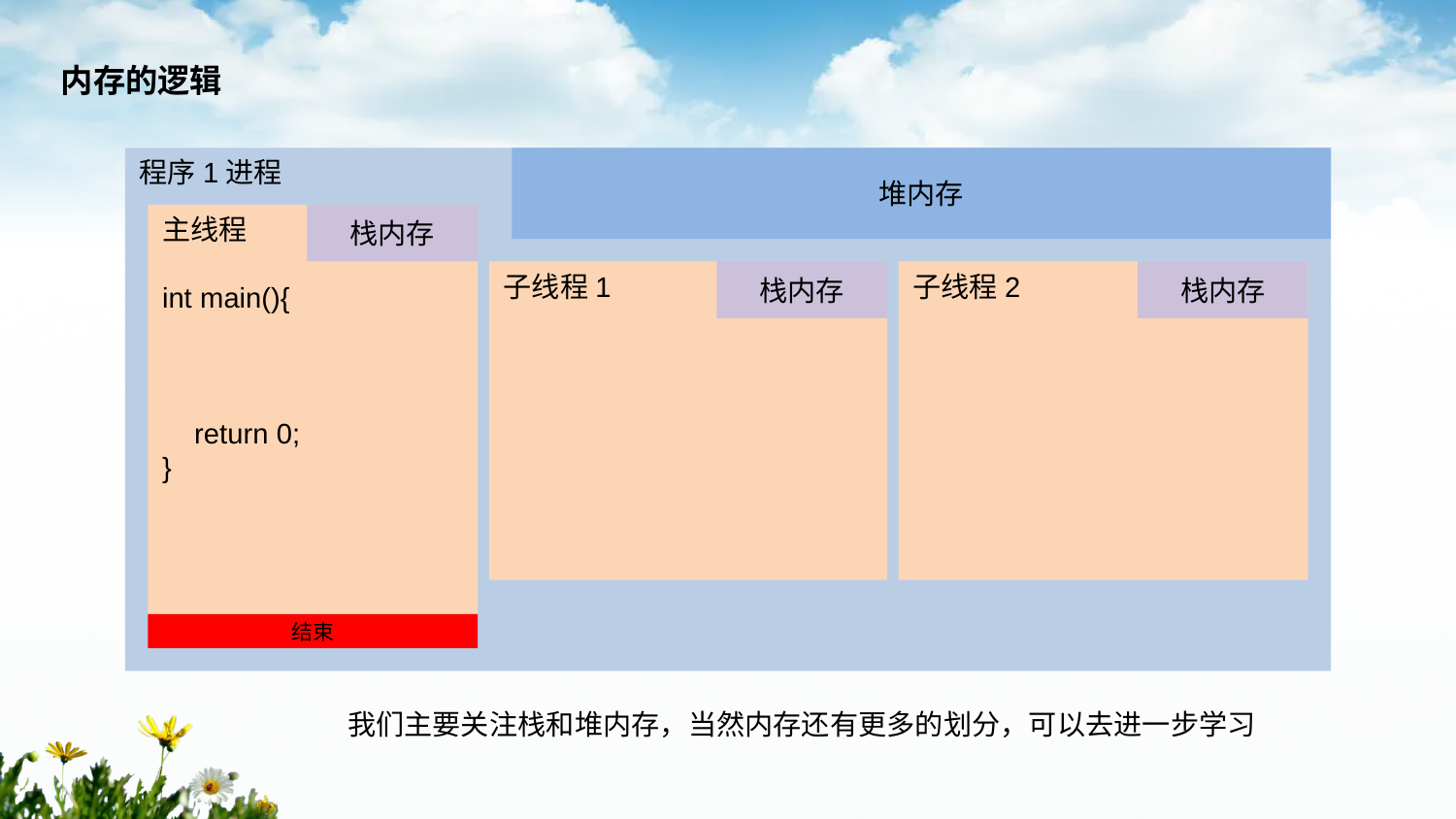

内存的逻辑
程序1进程
堆内存
主线程

int main(){

    return 0;
}
栈内存
子线程1
栈内存
子线程2
栈内存
结束
我们主要关注栈和堆内存，当然内存还有更多的划分，可以去进一步学习